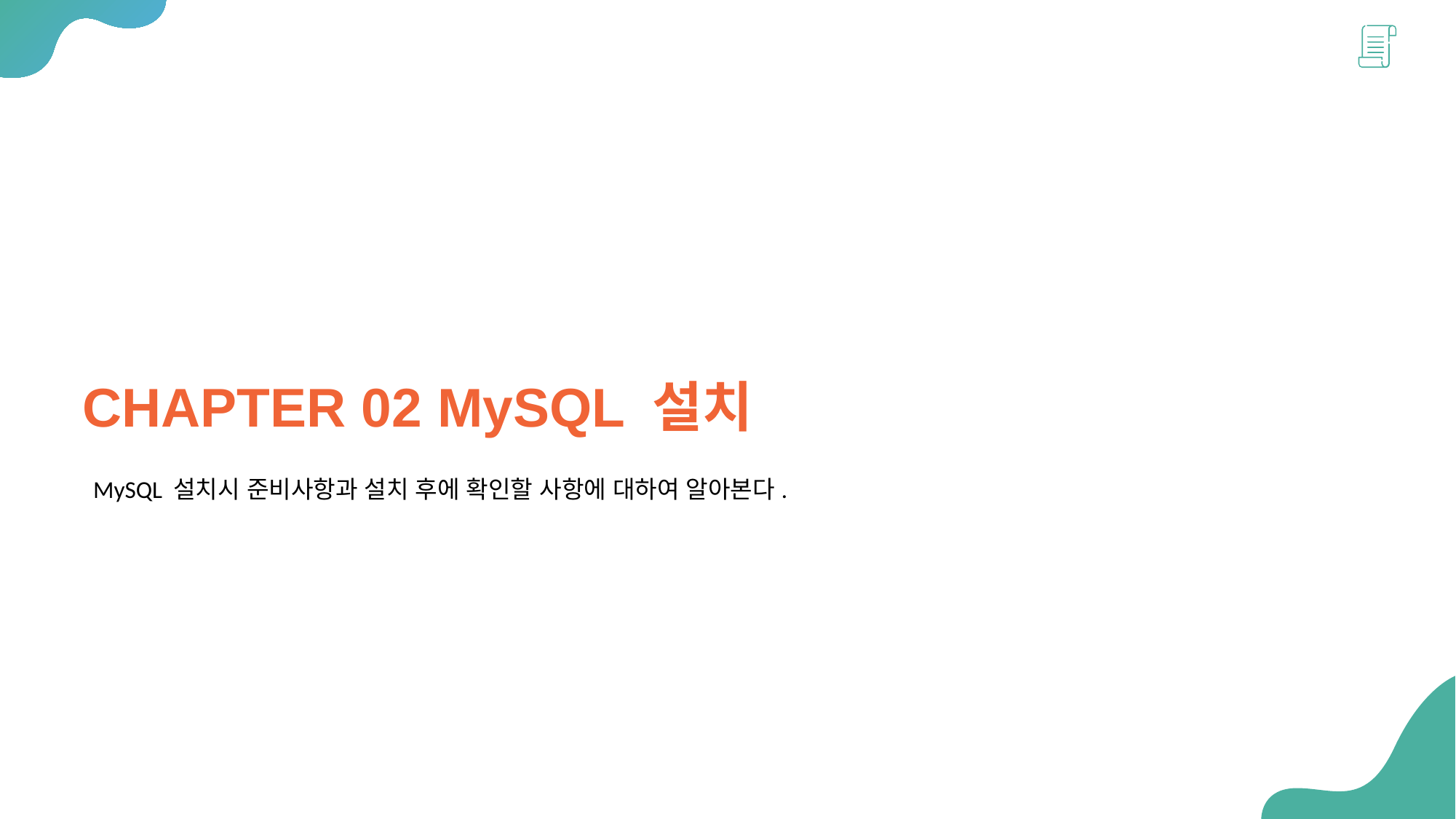

CHAPTER 02 MySQL 설치
MySQL 설치시 준비사항과 설치 후에 확인할 사항에 대하여 알아본다.